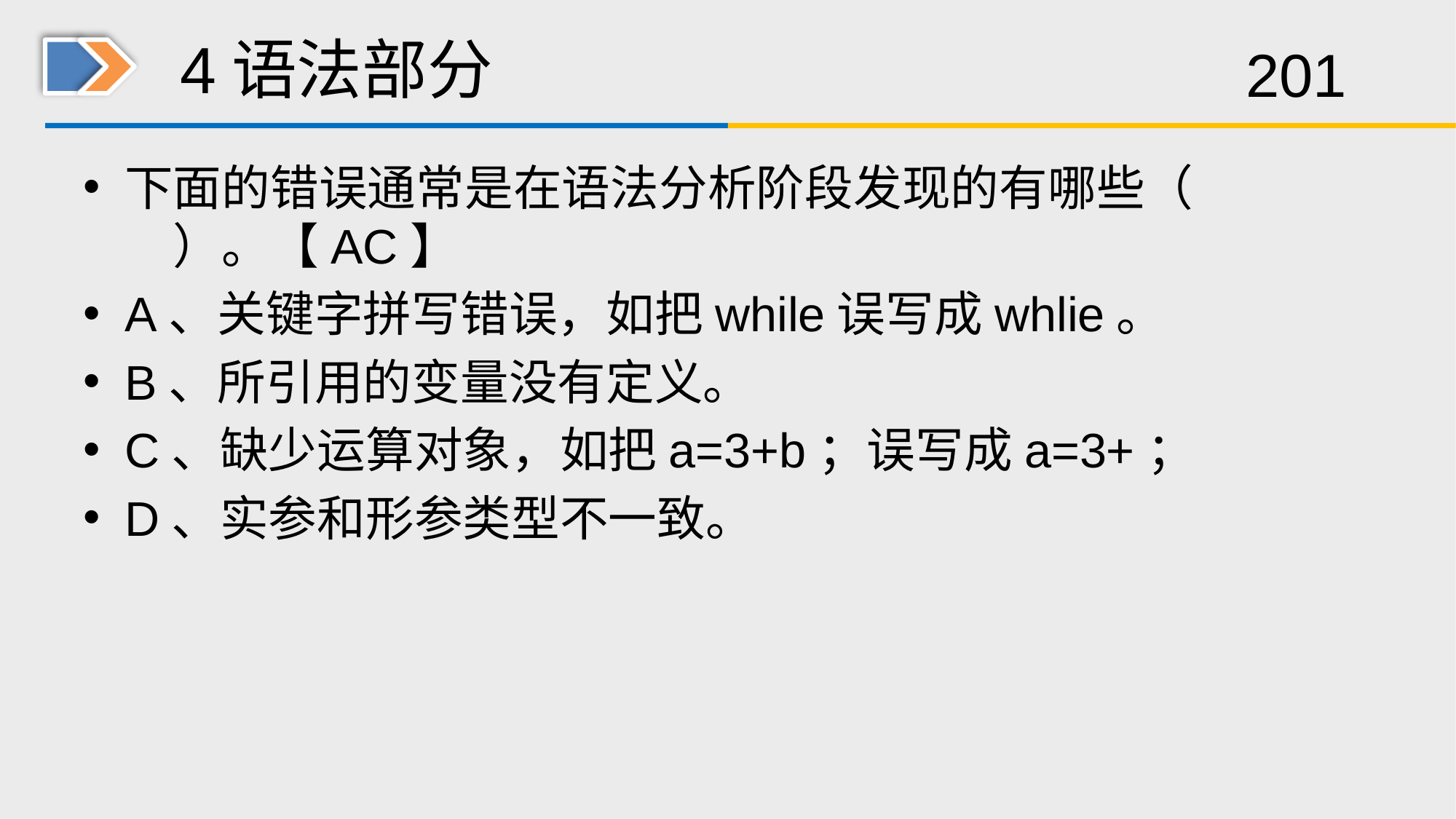

# 4语法部分
201
下面的错误通常是在语法分析阶段发现的有哪些（　　）。【AC】
A、关键字拼写错误，如把while误写成whlie。
B、所引用的变量没有定义。
C、缺少运算对象，如把a=3+b；误写成a=3+；
D、实参和形参类型不一致。